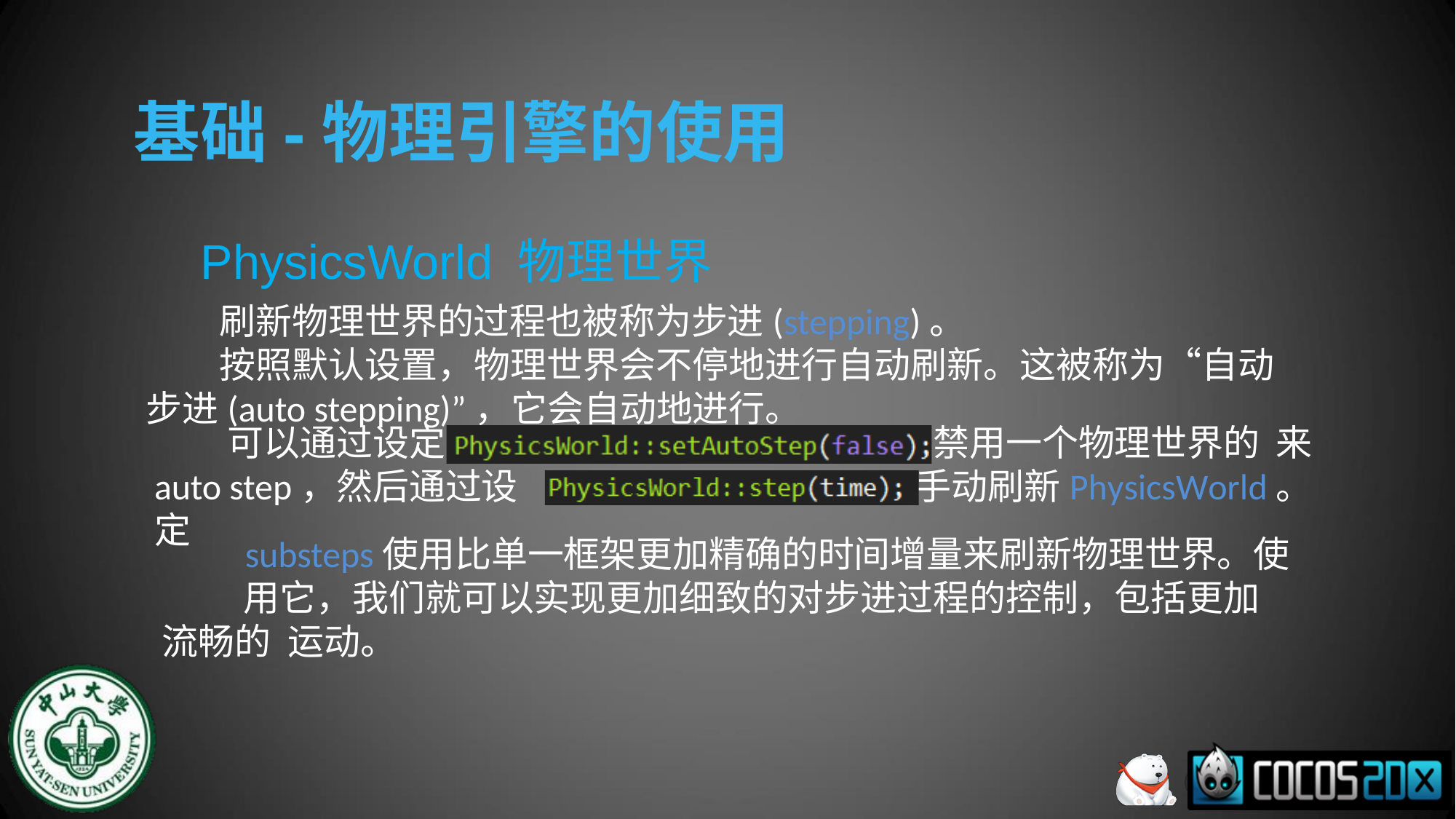

# 基础-物理引擎的使用
PhysicsWorld 物理世界
刷新物理世界的过程也被称为步进(stepping)。
按照默认设置，物理世界会不停地进行自动刷新。这被称为“自动
步进(auto stepping)”，它会自动地进行。
可以通过设定
auto step，然后通过设定
禁用一个物理世界的  来手动刷新PhysicsWorld。
PhysicsWorld::setAutoStep(false)

PhysicsWorld::step(time)

substeps使用比单一框架更加精确的时间增量来刷新物理世界。使
用它，我们就可以实现更加细致的对步进过程的控制，包括更加流畅的  运动。